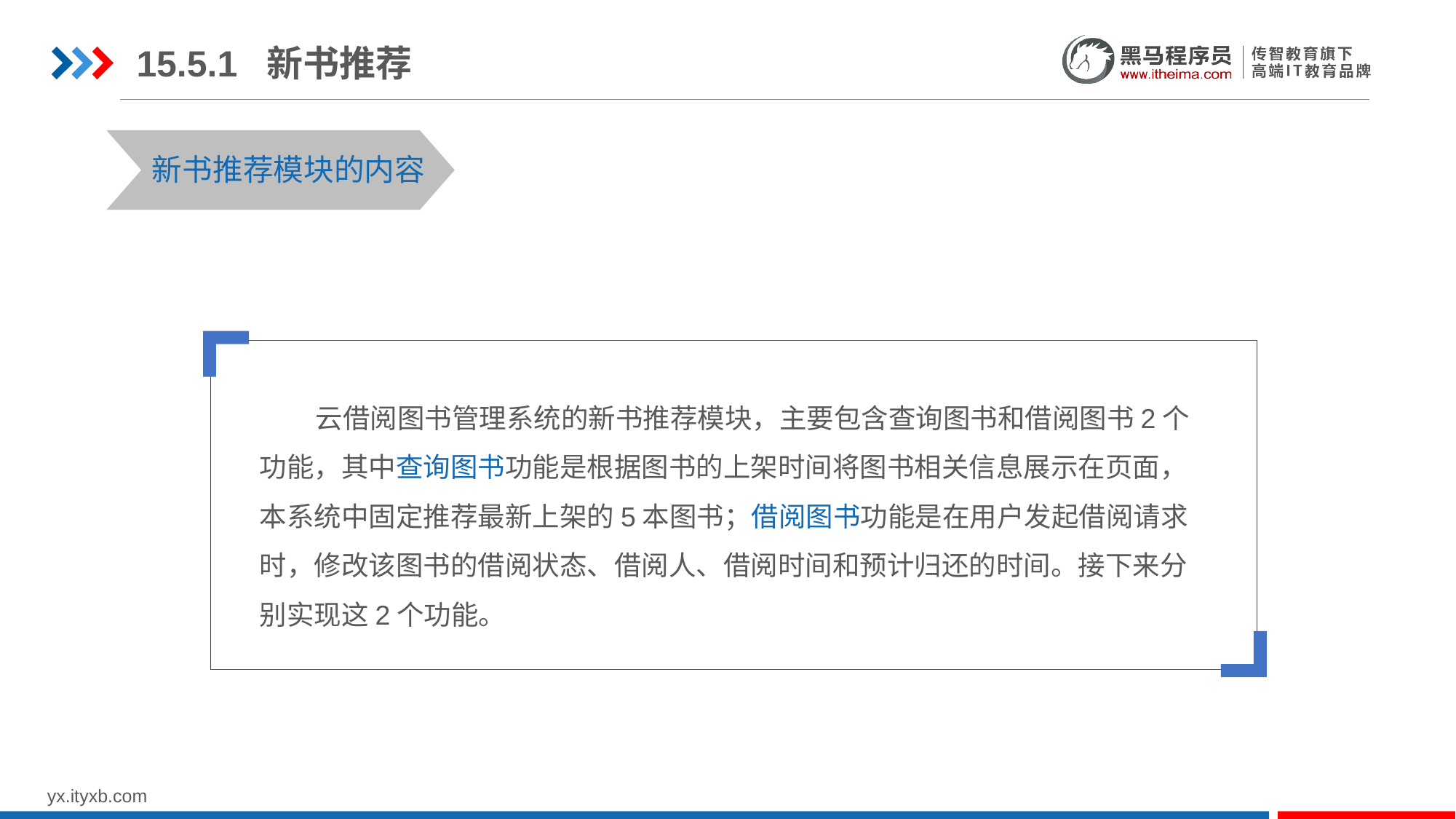

15.5.1  新书推荐

新书推荐模块的内容

        云借阅图书管理系统的新书推荐模块，主要包含查询图书和借阅图书2个功能，其中查询图书功能是根据图书的上架时间将图书相关信息展示在页面，本系统中固定推荐最新上架的5本图书；借阅图书功能是在用户发起借阅请求时，修改该图书的借阅状态、借阅人、借阅时间和预计归还的时间。接下来分别实现这2个功能。